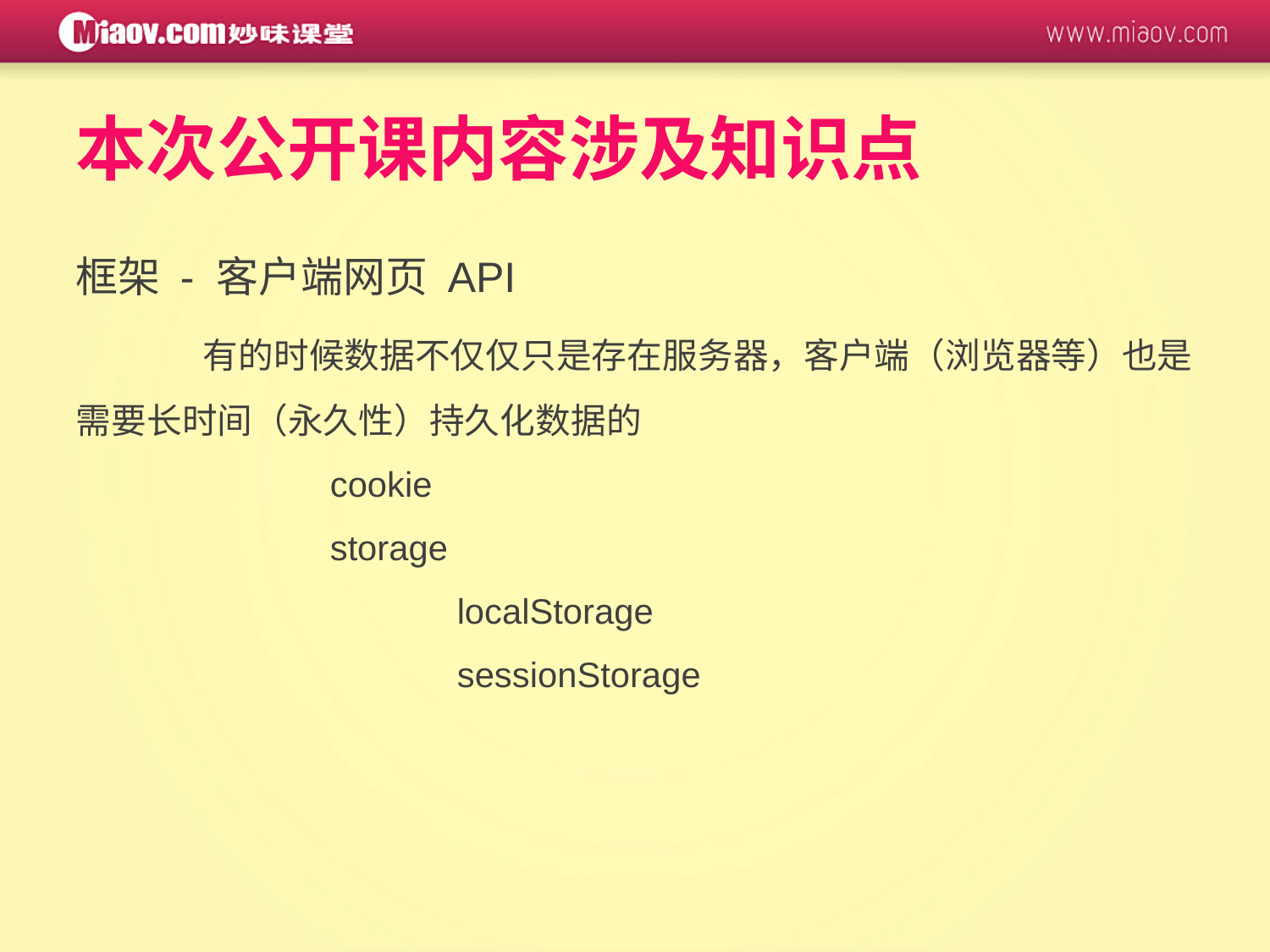

# 本次公开课内容涉及知识点
框架 - 客户端网页 API
	有的时候数据不仅仅只是存在服务器，客户端（浏览器等）也是需要长时间（永久性）持久化数据的
		cookie
		storage
			localStorage
			sessionStorage